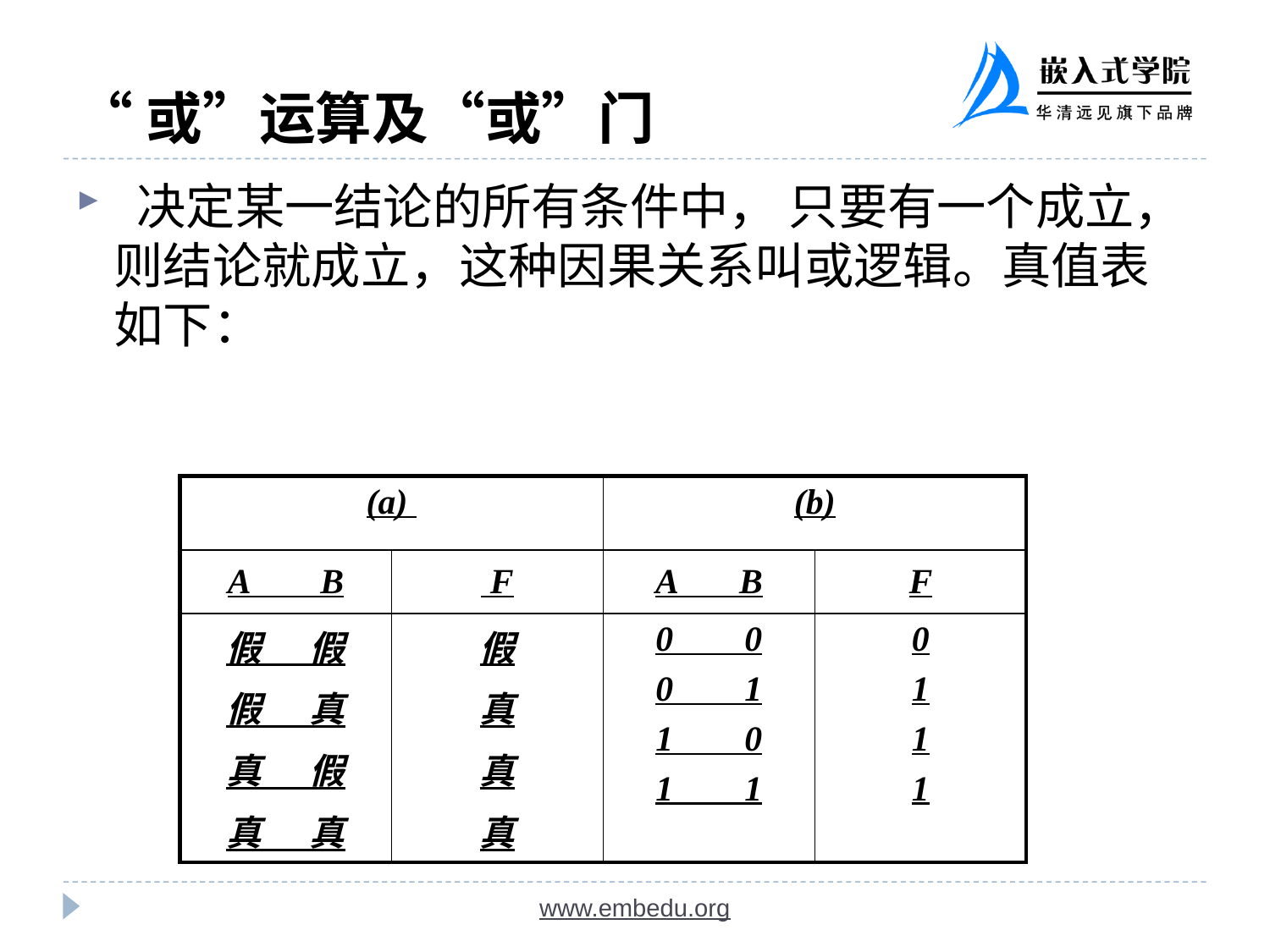

“或”运算及“或”门
 决定某一结论的所有条件中， 只要有一个成立， 则结论就成立，这种因果关系叫或逻辑。真值表如下：
| (a) |  | (b) |  |
| --- | --- | --- | --- |
| A B | F | A B | F |
| 假 假 假 真 真 假 真 真 | 假 真 真 真 | 0 0 0 1 1 0 1 1 | 0 1 1 1 |
www.embedu.org